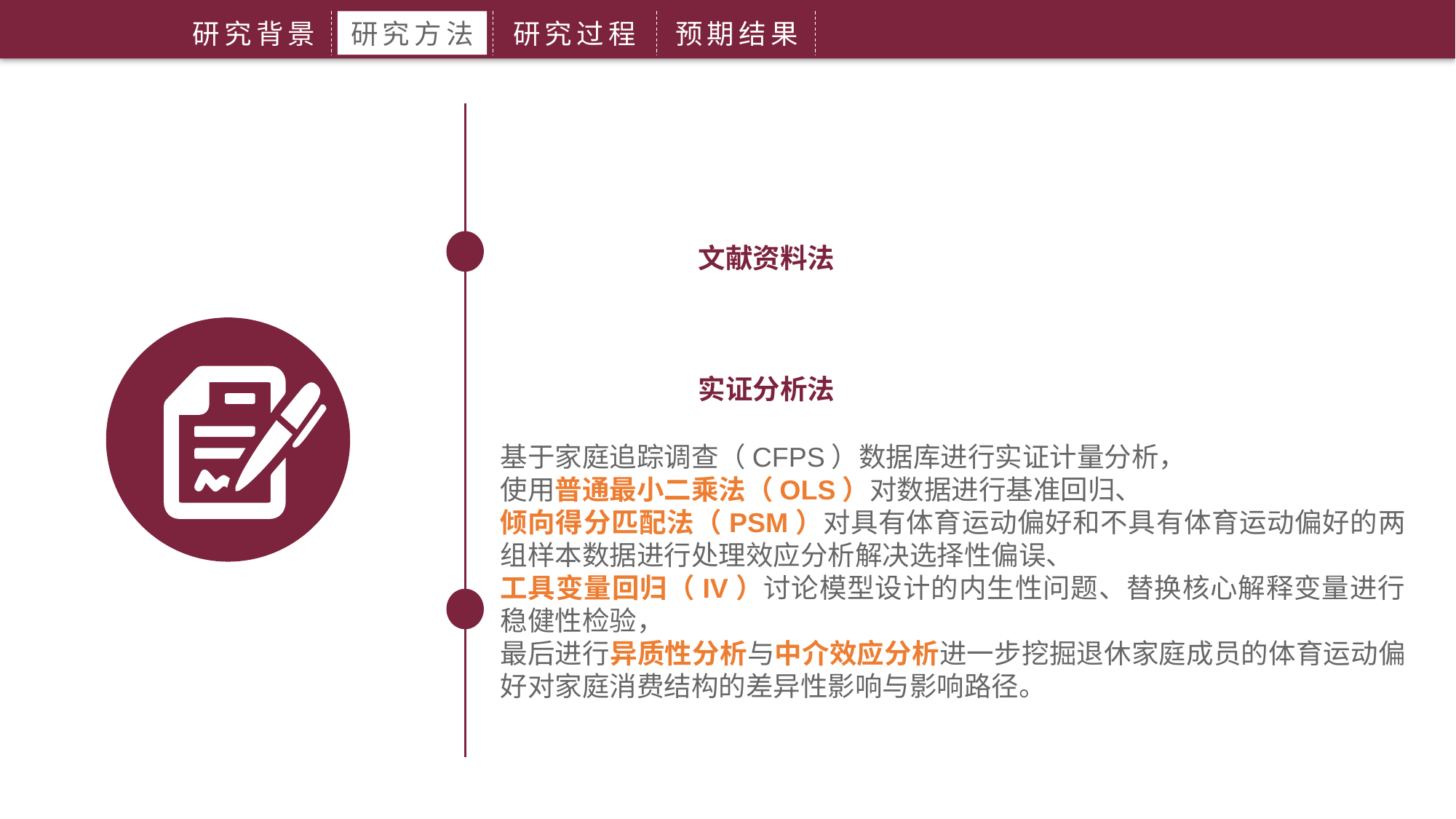

研究背景
研究方法
研究过程
预期结果

文献资料法
实证分析法
基于家庭追踪调查（CFPS）数据库进行实证计量分析，
使用普通最小二乘法（OLS）对数据进行基准回归、
倾向得分匹配法（PSM）对具有体育运动偏好和不具有体育运动偏好的两组样本数据进行处理效应分析解决选择性偏误、
工具变量回归（IV）讨论模型设计的内生性问题、替换核心解释变量进行稳健性检验，
最后进行异质性分析与中介效应分析进一步挖掘退休家庭成员的体育运动偏好对家庭消费结构的差异性影响与影响路径。